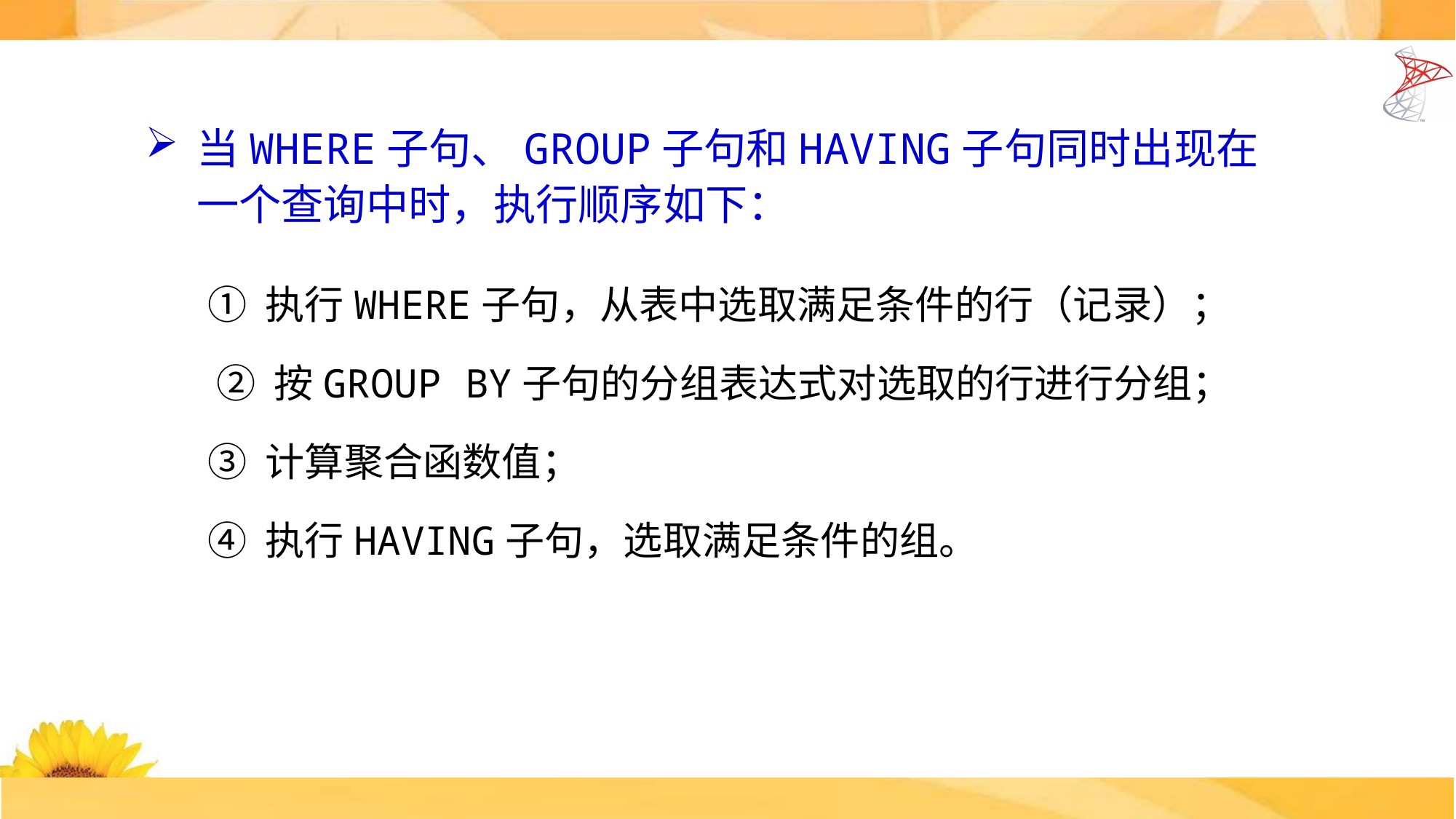

当WHERE子句、GROUP子句和HAVING子句同时出现在一个查询中时，执行顺序如下：
 ① 执行WHERE子句，从表中选取满足条件的行（记录）；
  ② 按GROUP BY子句的分组表达式对选取的行进行分组；
 ③ 计算聚合函数值；
 ④ 执行HAVING子句，选取满足条件的组。